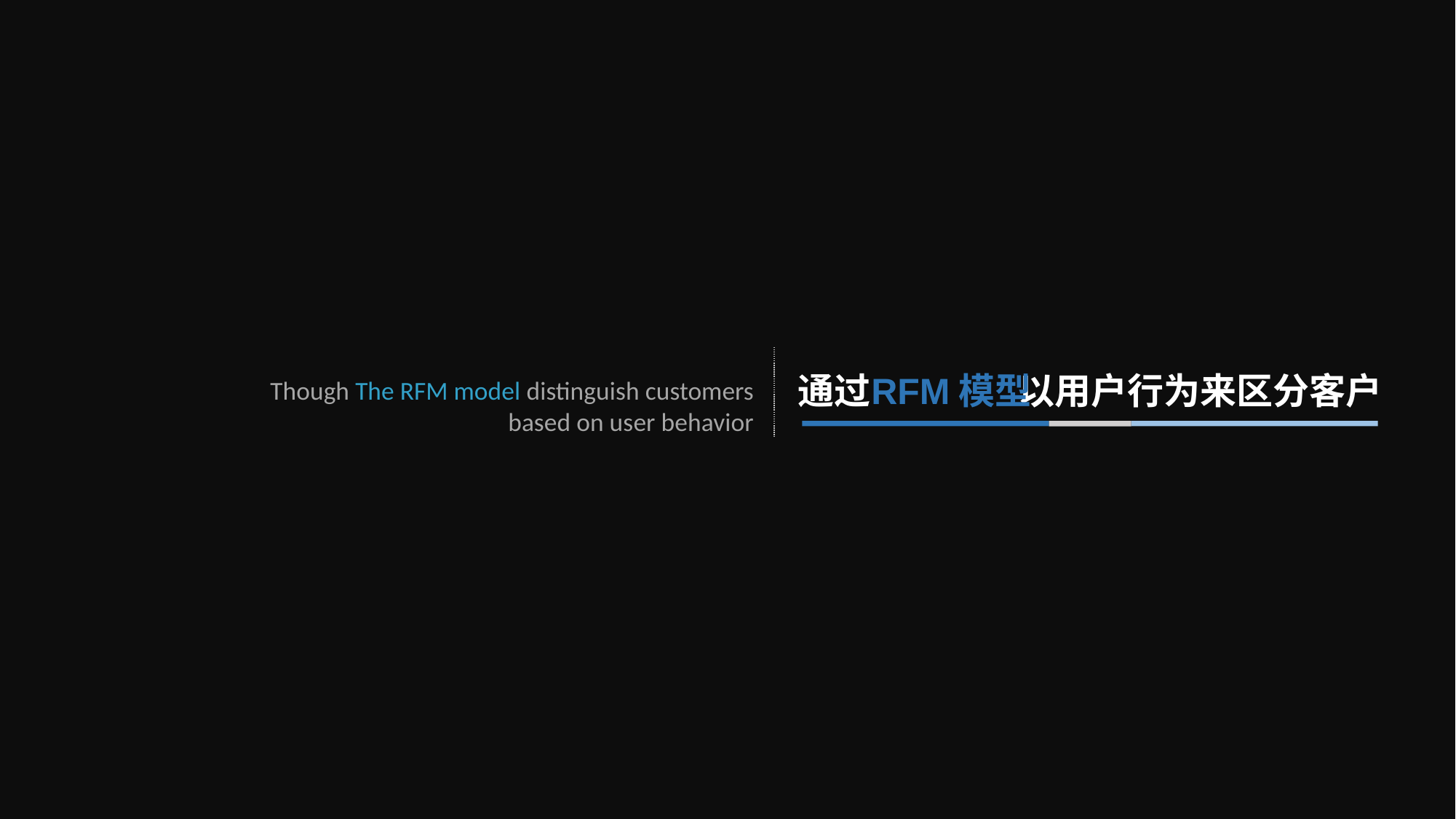

RFM模型
通过                  以用户行为来区分客户
Though The RFM model distinguish customers
 based on user behavior